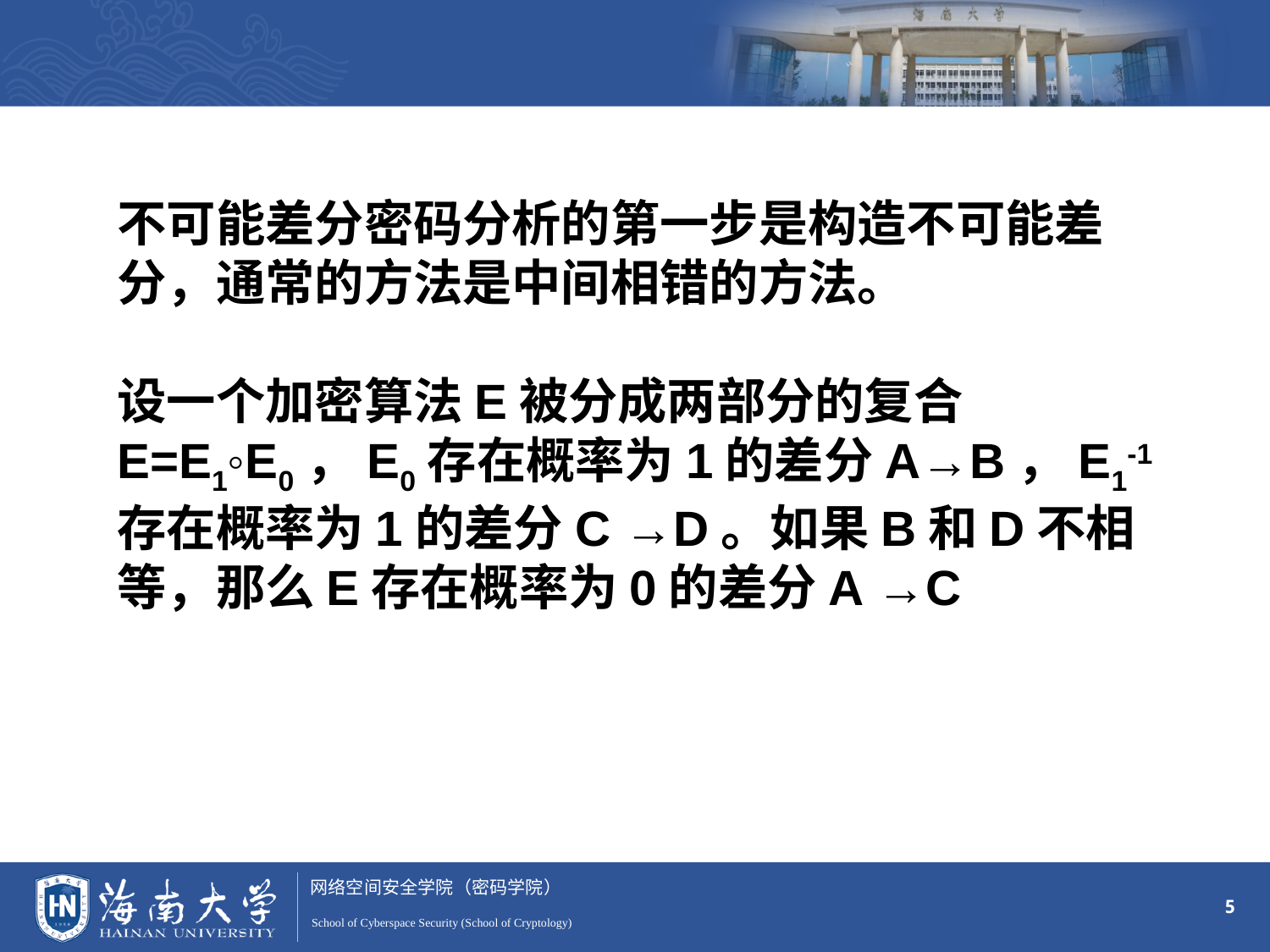

不可能差分密码分析的第一步是构造不可能差分，通常的方法是中间相错的方法。

设一个加密算法E被分成两部分的复合E=E1◦E0，E0存在概率为1的差分A→B，E1-1存在概率为1的差分C →D。如果B和D不相等，那么E存在概率为0的差分A →C
5